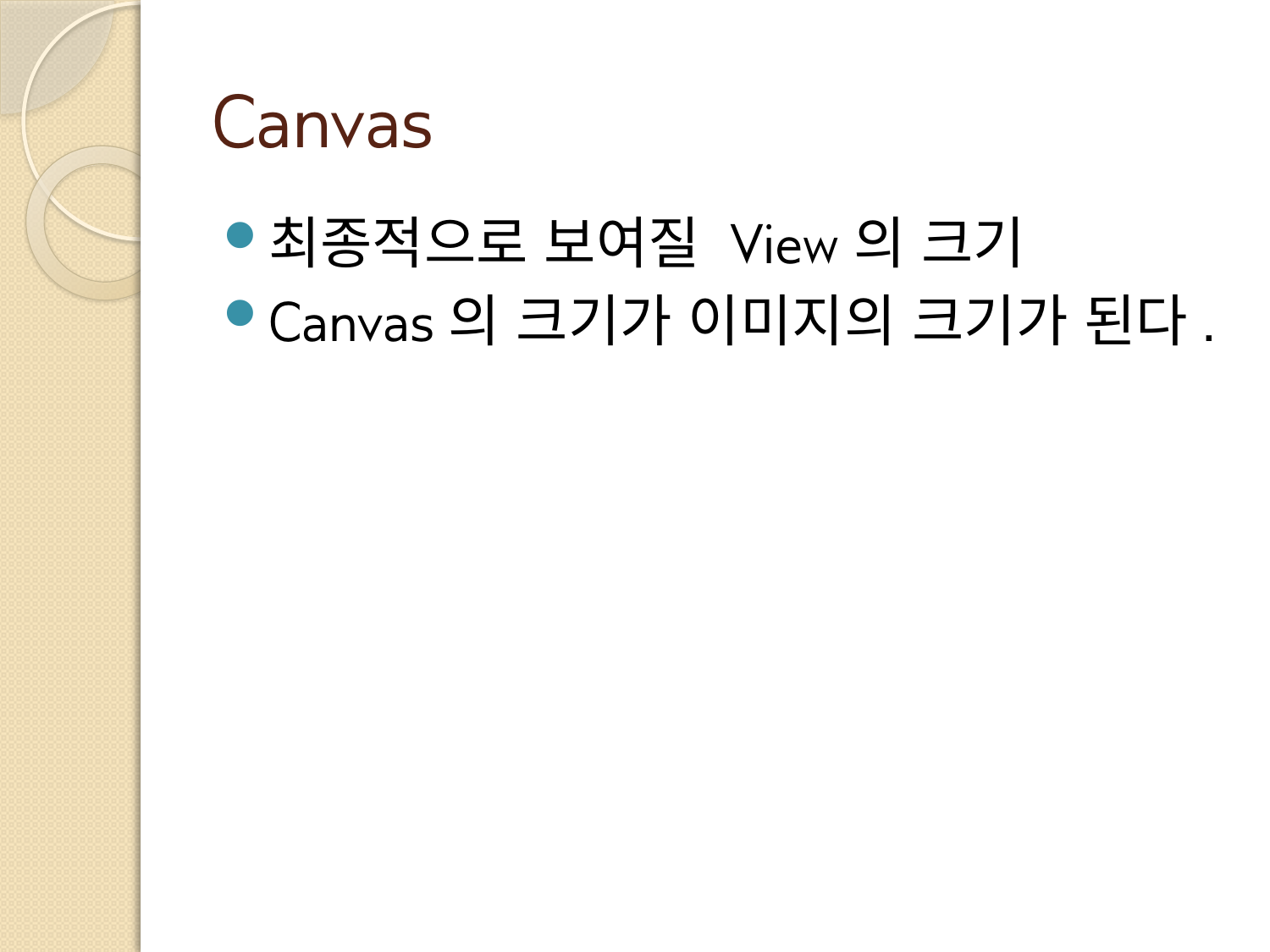

# Canvas
최종적으로 보여질 View의 크기
Canvas의 크기가 이미지의 크기가 된다.